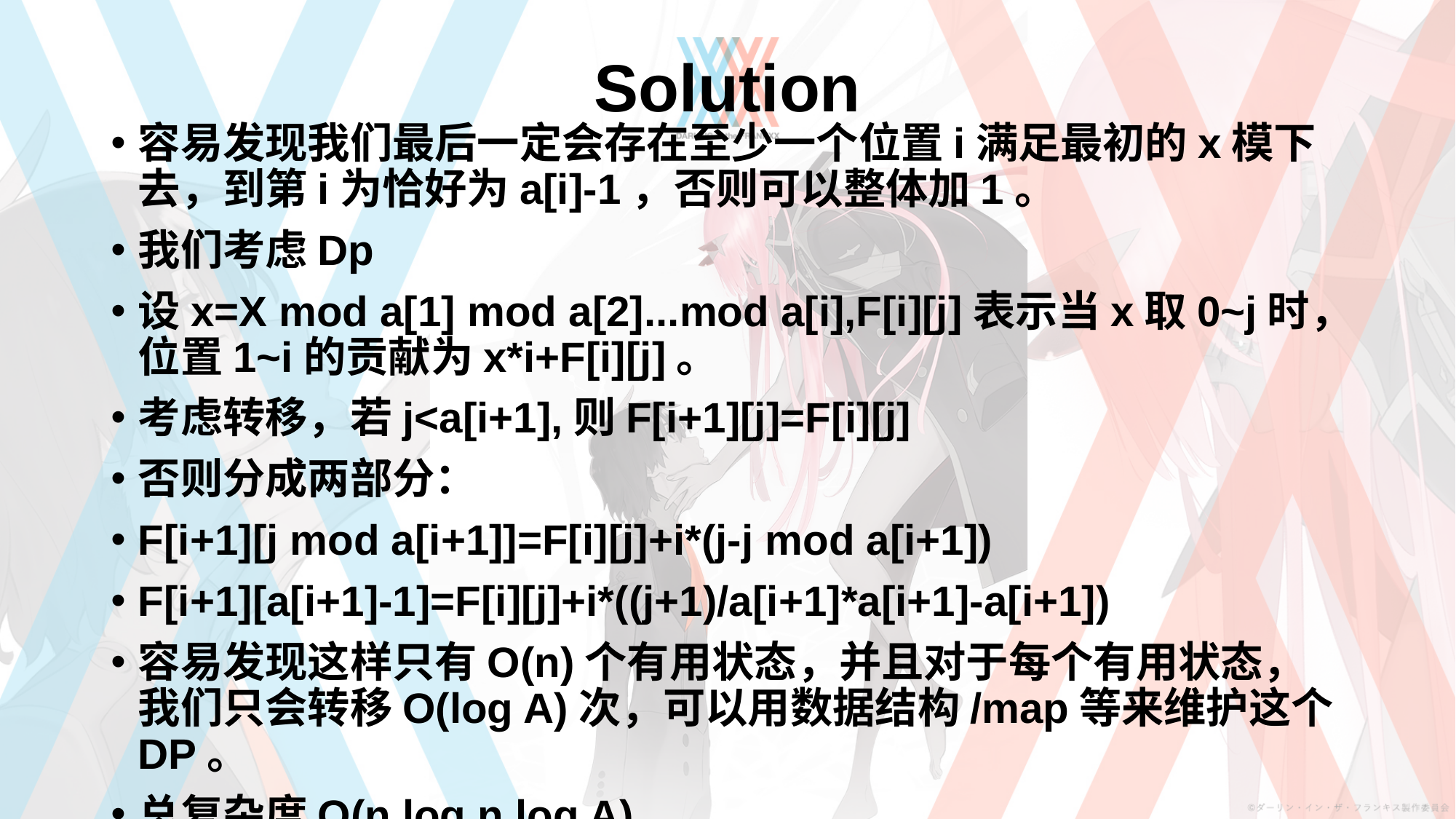

# Solution
容易发现我们最后一定会存在至少一个位置i满足最初的x模下去，到第i为恰好为a[i]-1，否则可以整体加1。
我们考虑Dp
设x=X mod a[1] mod a[2]...mod a[i],F[i][j]表示当x取0~j时，位置1~i的贡献为x*i+F[i][j]。
考虑转移，若j<a[i+1],则F[i+1][j]=F[i][j]
否则分成两部分：
F[i+1][j mod a[i+1]]=F[i][j]+i*(j-j mod a[i+1])
F[i+1][a[i+1]-1]=F[i][j]+i*((j+1)/a[i+1]*a[i+1]-a[i+1])
容易发现这样只有O(n)个有用状态，并且对于每个有用状态，我们只会转移O(log A)次，可以用数据结构/map等来维护这个DP。
总复杂度O(n log n log A)